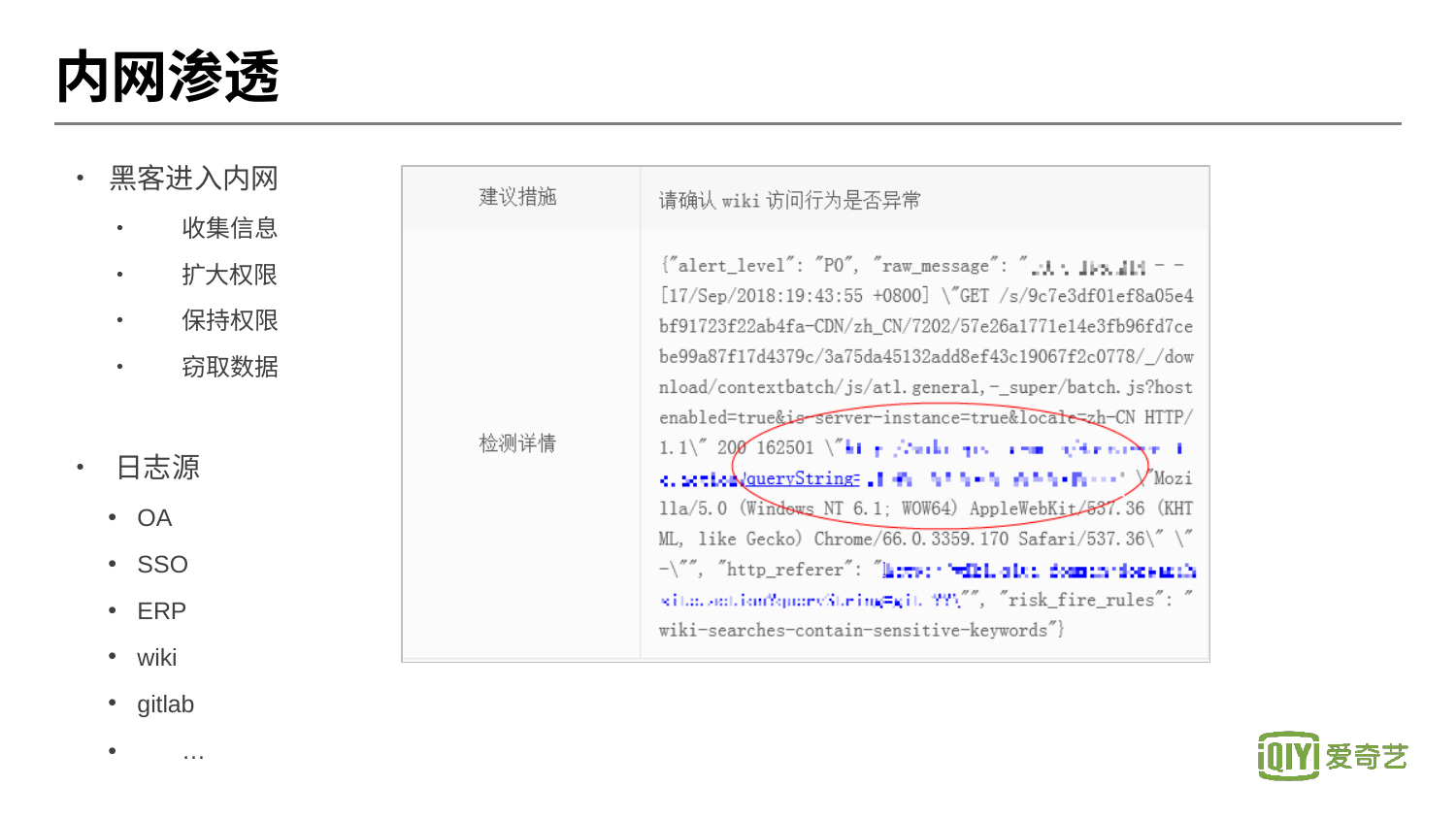

# 内网渗透
•	黑客进入内网
•	收集信息
•	扩大权限
•	保持权限
•	窃取数据

•  日志源
OA
SSO
ERP
wiki
gitlab
•	…